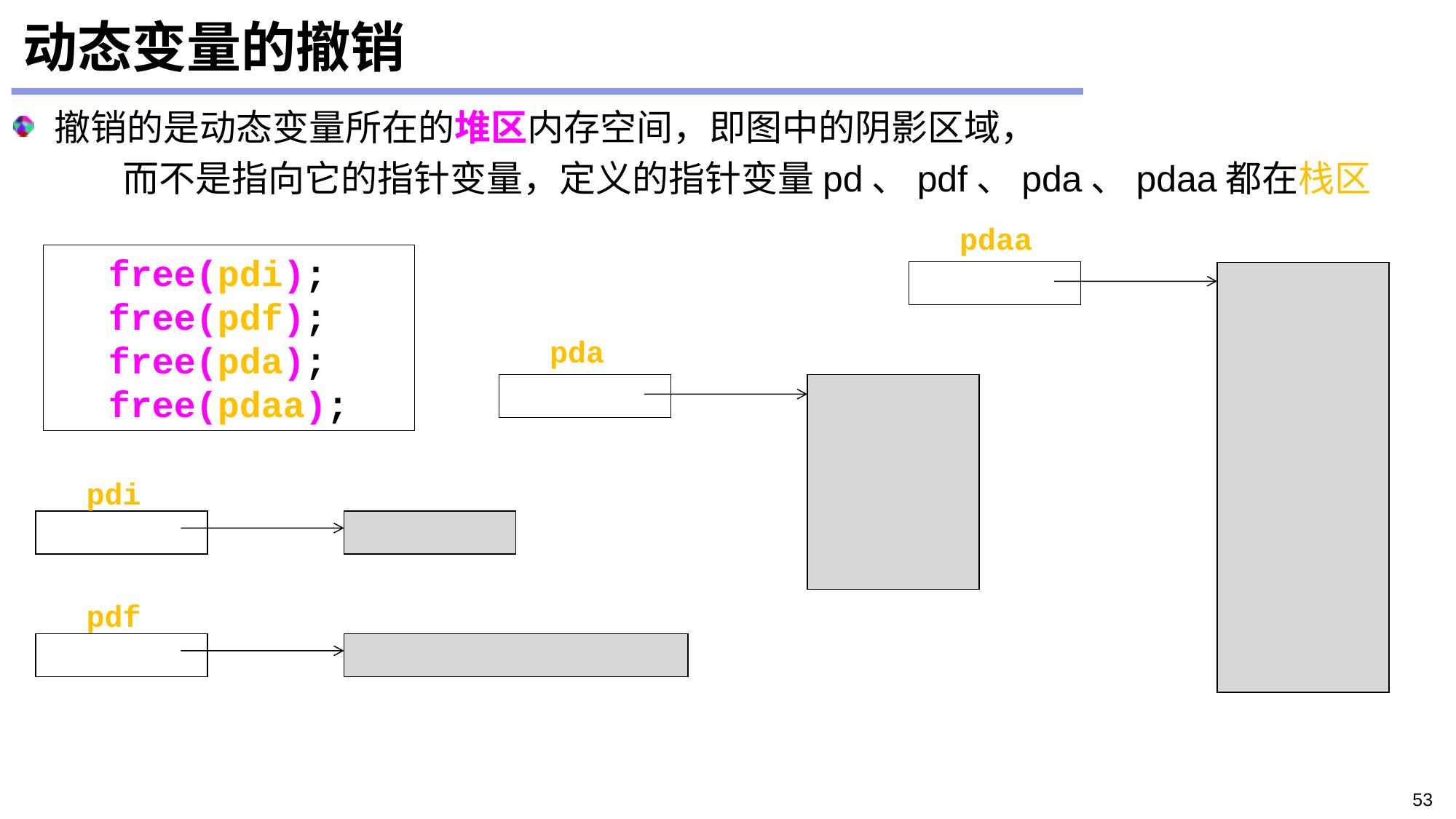

# 动态变量的撤销
撤销的是动态变量所在的堆区内存空间，即图中的阴影区域，
	而不是指向它的指针变量，定义的指针变量pd、pdf、pda、pdaa都在栈区

pdaa

free(pdi);
free(pdf);
free(pda);
free(pdaa);
pda

pdi

pdf

53